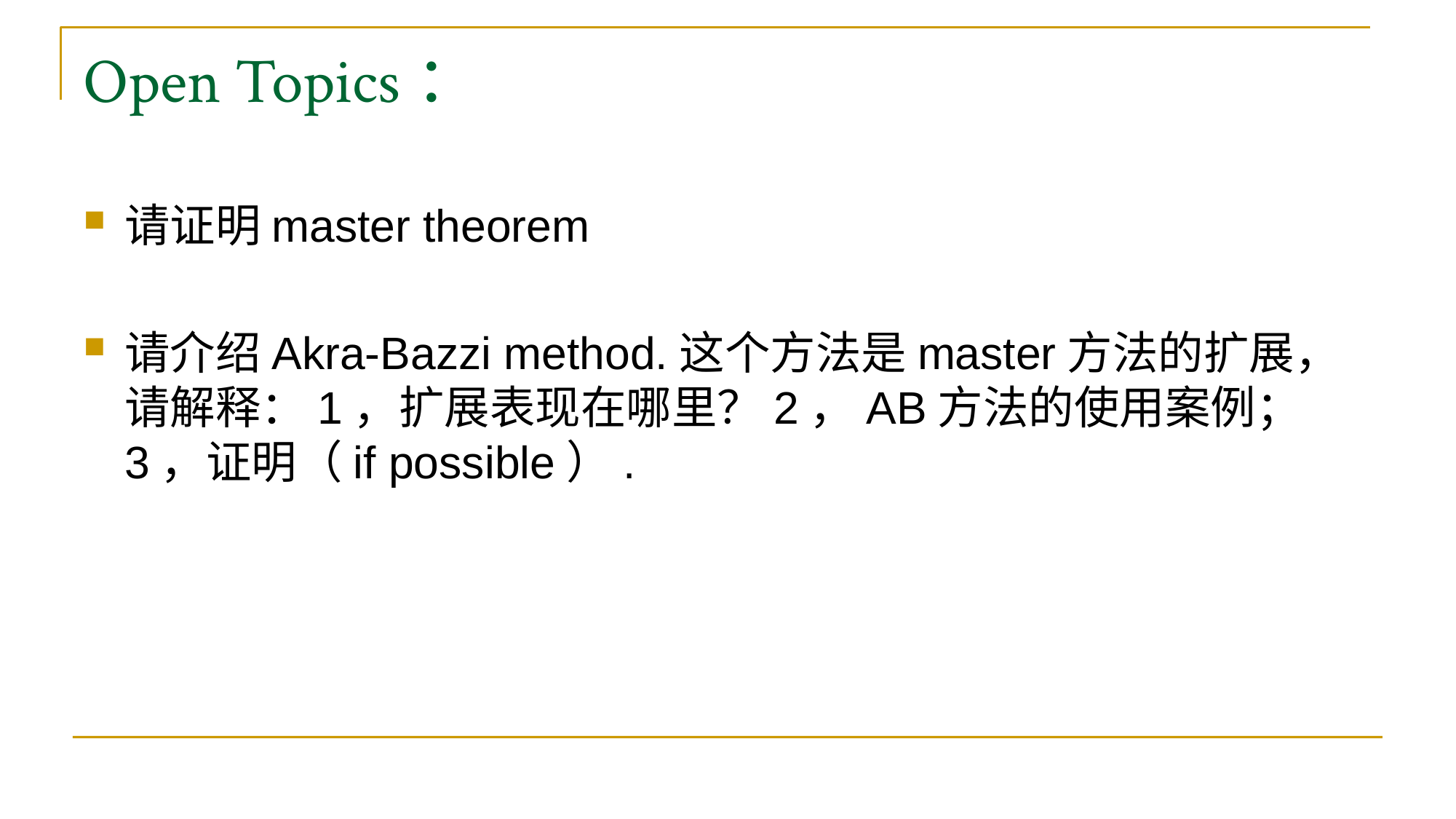

# Open Topics：
请证明master theorem

请介绍Akra-Bazzi method.这个方法是master方法的扩展，请解释：1，扩展表现在哪里？2，AB方法的使用案例；3，证明（if possible）.